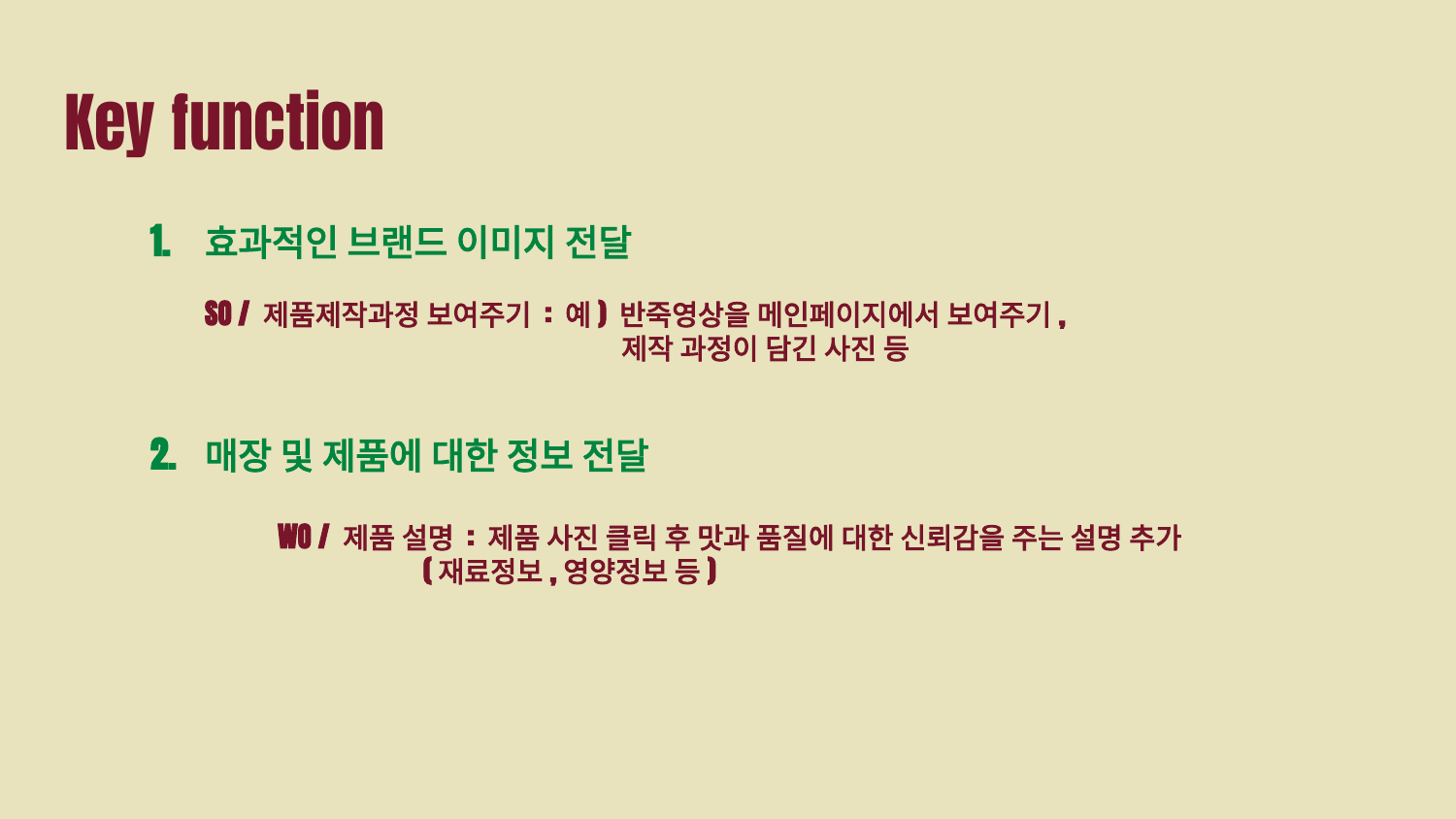

# Key function
효과적인 브랜드 이미지 전달

SO / 제품제작과정 보여주기 : 예) 반죽영상을 메인페이지에서 보여주기,
       제작 과정이 담긴 사진 등

매장 및 제품에 대한 정보 전달

	WO / 제품 설명 : 제품 사진 클릭 후 맛과 품질에 대한 신뢰감을 주는 설명 추가
(재료정보,영양정보 등)